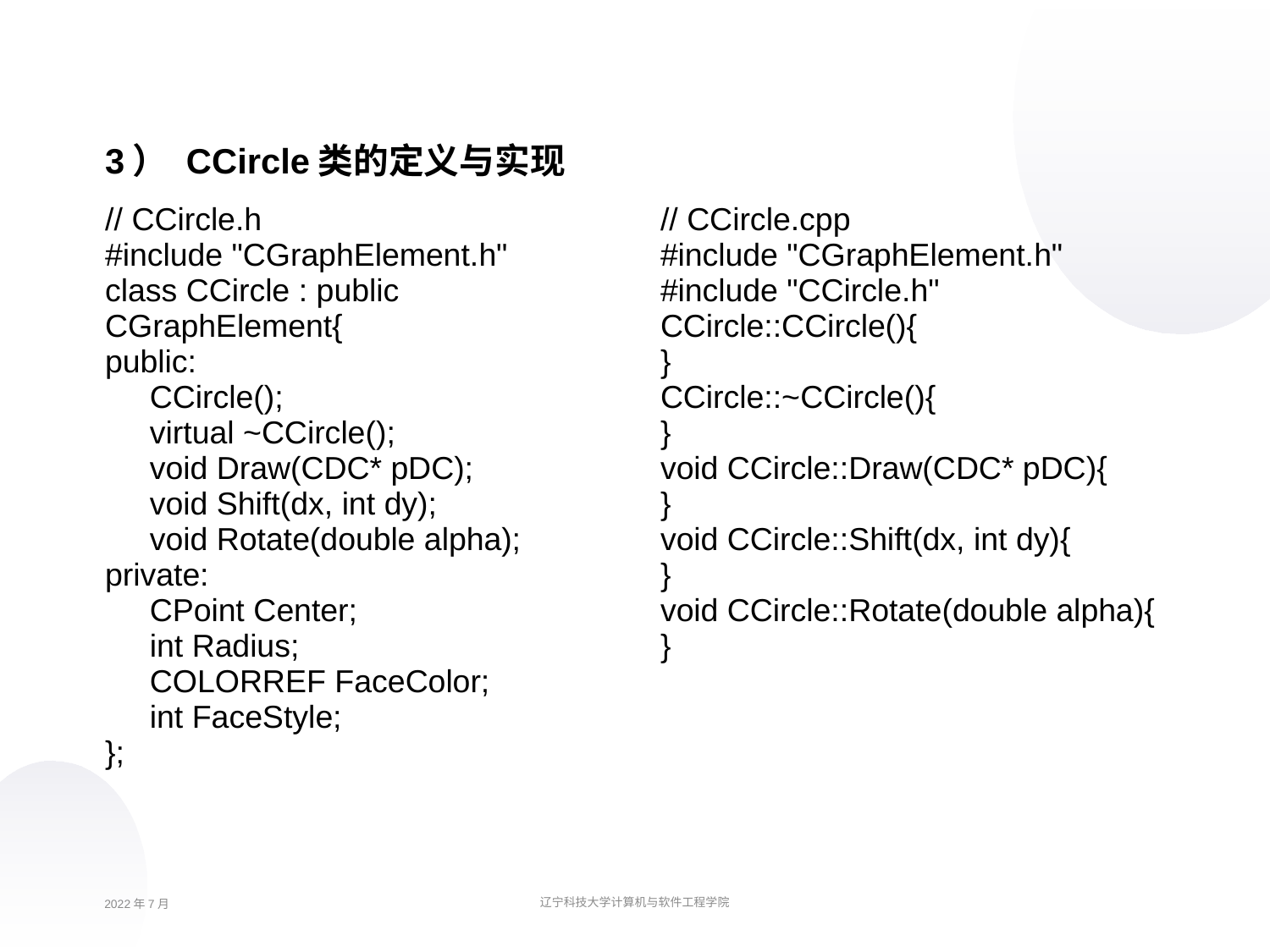

| 3） CCircle类的定义与实现 |  |
| --- | --- |
| // CCircle.h #include "CGraphElement.h" class CCircle : public CGraphElement{ public: CCircle(); virtual ~CCircle(); void Draw(CDC\* pDC); void Shift(dx, int dy); void Rotate(double alpha); private: CPoint Center; int Radius; COLORREF FaceColor; int FaceStyle; }; | // CCircle.cpp #include "CGraphElement.h" #include "CCircle.h" CCircle::CCircle(){ } CCircle::~CCircle(){ } void CCircle::Draw(CDC\* pDC){ } void CCircle::Shift(dx, int dy){ } void CCircle::Rotate(double alpha){ } |

2022年7月
辽宁科技大学计算机与软件工程学院
30